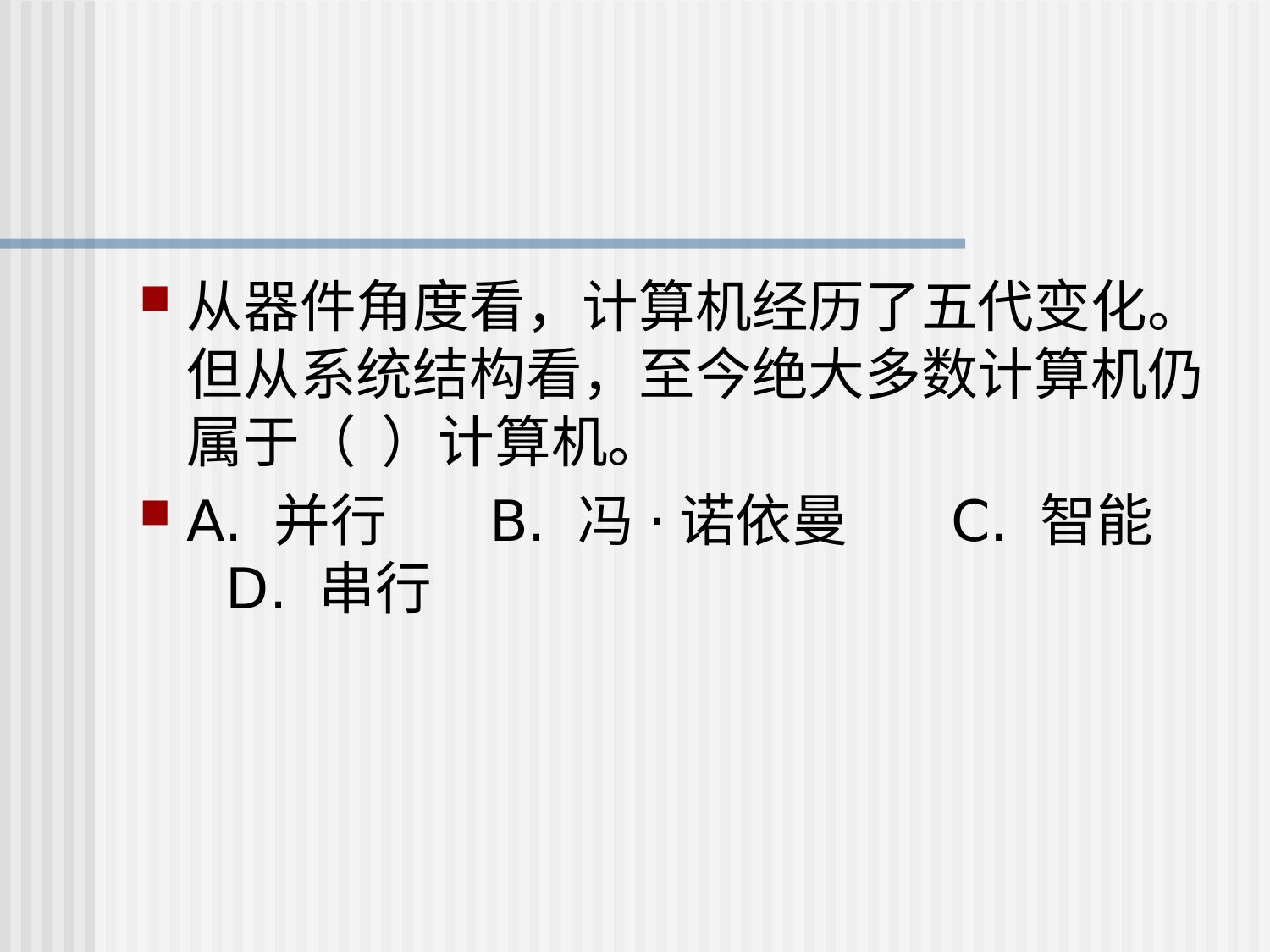

#
从器件角度看，计算机经历了五代变化。但从系统结构看，至今绝大多数计算机仍属于（  ）计算机。
A. 并行       B. 冯·诺依曼       C. 智能         D. 串行